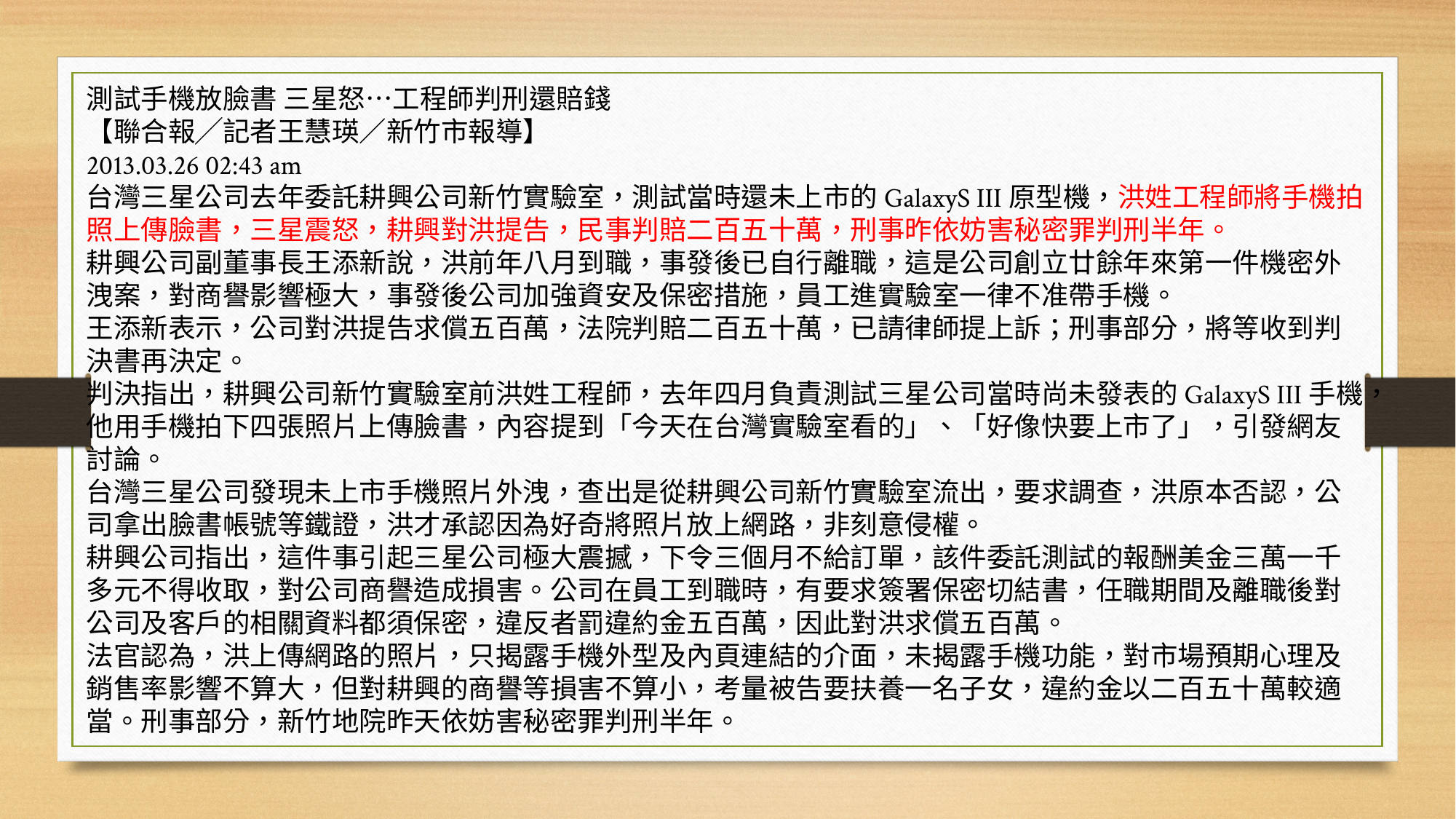

測試手機放臉書 三星怒…工程師判刑還賠錢
【聯合報╱記者王慧瑛／新竹市報導】
2013.03.26 02:43 am
台灣三星公司去年委託耕興公司新竹實驗室，測試當時還未上市的GalaxyS III原型機，洪姓工程師將手機拍照上傳臉書，三星震怒，耕興對洪提告，民事判賠二百五十萬，刑事昨依妨害秘密罪判刑半年。
耕興公司副董事長王添新說，洪前年八月到職，事發後已自行離職，這是公司創立廿餘年來第一件機密外洩案，對商譽影響極大，事發後公司加強資安及保密措施，員工進實驗室一律不准帶手機。
王添新表示，公司對洪提告求償五百萬，法院判賠二百五十萬，已請律師提上訴；刑事部分，將等收到判決書再決定。
判決指出，耕興公司新竹實驗室前洪姓工程師，去年四月負責測試三星公司當時尚未發表的GalaxyS III手機，他用手機拍下四張照片上傳臉書，內容提到「今天在台灣實驗室看的」、「好像快要上市了」，引發網友討論。
台灣三星公司發現未上市手機照片外洩，查出是從耕興公司新竹實驗室流出，要求調查，洪原本否認，公司拿出臉書帳號等鐵證，洪才承認因為好奇將照片放上網路，非刻意侵權。
耕興公司指出，這件事引起三星公司極大震撼，下令三個月不給訂單，該件委託測試的報酬美金三萬一千多元不得收取，對公司商譽造成損害。公司在員工到職時，有要求簽署保密切結書，任職期間及離職後對公司及客戶的相關資料都須保密，違反者罰違約金五百萬，因此對洪求償五百萬。
法官認為，洪上傳網路的照片，只揭露手機外型及內頁連結的介面，未揭露手機功能，對市場預期心理及銷售率影響不算大，但對耕興的商譽等損害不算小，考量被告要扶養一名子女，違約金以二百五十萬較適當。刑事部分，新竹地院昨天依妨害秘密罪判刑半年。